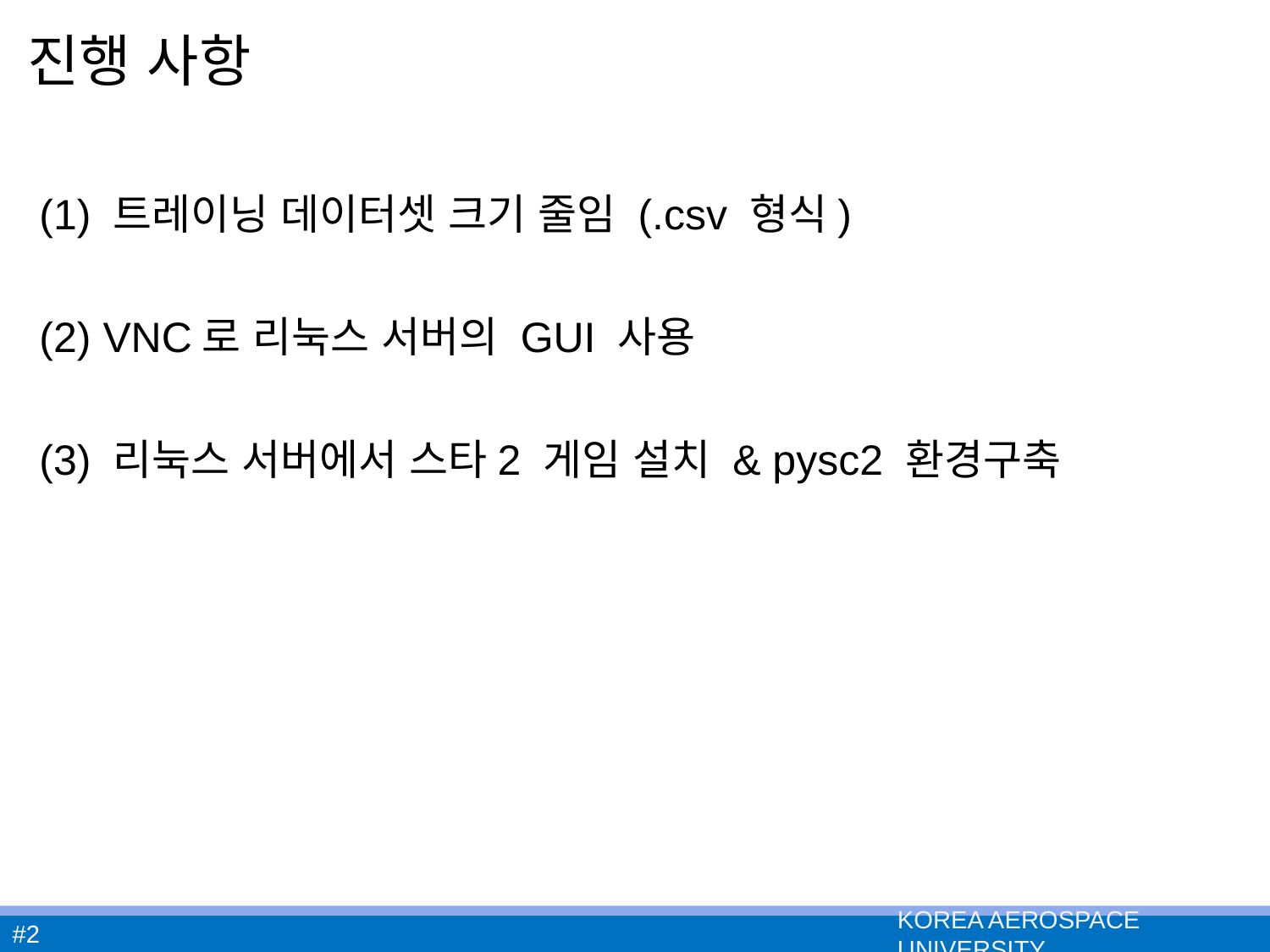

# 진행 사항

 (1) 트레이닝 데이터셋 크기 줄임 (.csv 형식)

 (2) VNC로 리눅스 서버의 GUI 사용

 (3) 리눅스 서버에서 스타2 게임 설치 & pysc2 환경구축
#2